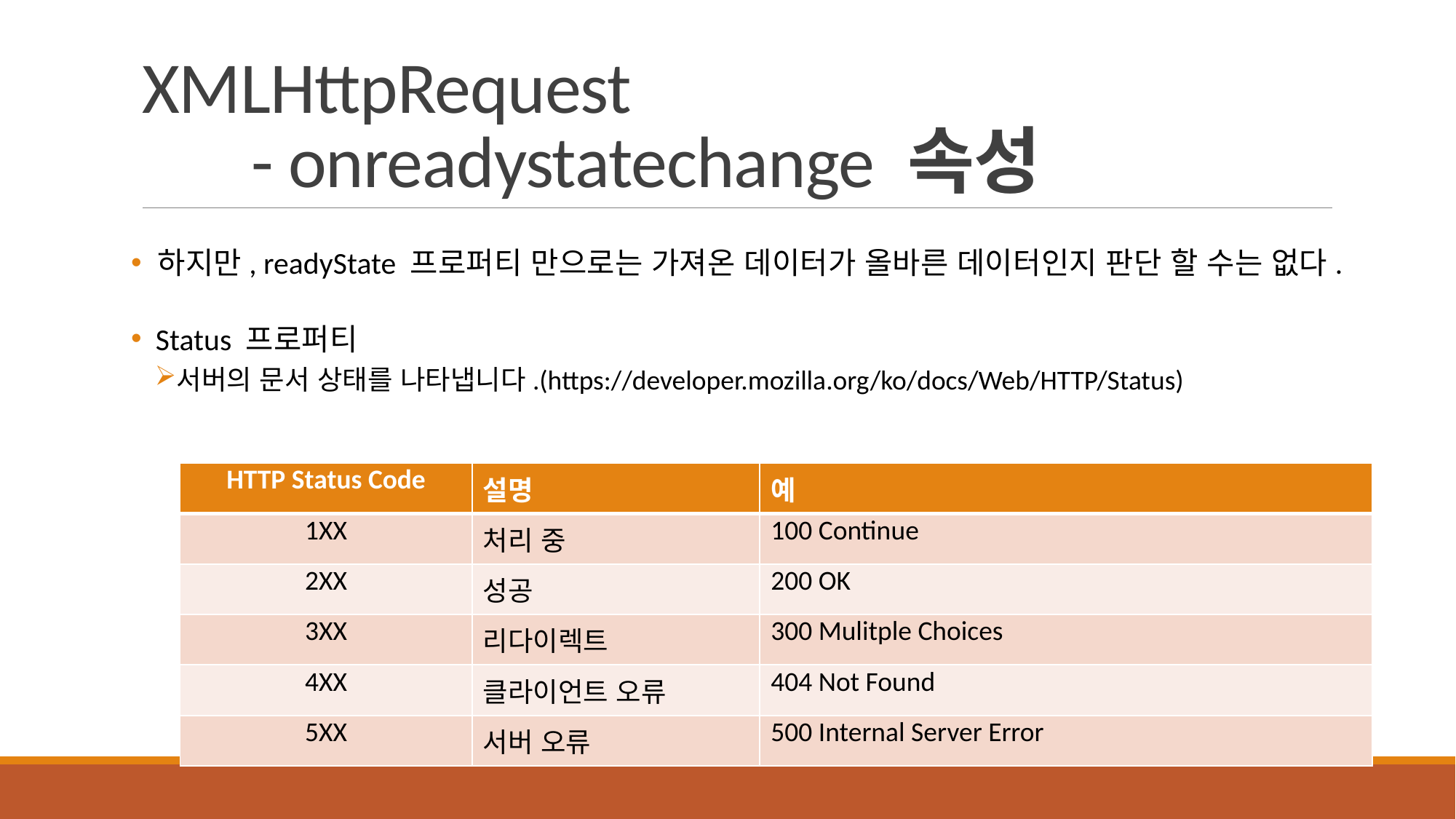

# XMLHttpRequest - onreadystatechange 속성
 하지만, readyState 프로퍼티 만으로는 가져온 데이터가 올바른 데이터인지 판단 할 수는 없다.
  Status 프로퍼티
서버의 문서 상태를 나타냅니다.(https://developer.mozilla.org/ko/docs/Web/HTTP/Status)

| HTTP Status Code | 설명 | 예 |
| --- | --- | --- |
| 1XX | 처리 중 | 100 Continue |
| 2XX | 성공 | 200 OK |
| 3XX | 리다이렉트 | 300 Mulitple Choices |
| 4XX | 클라이언트 오류 | 404 Not Found |
| 5XX | 서버 오류 | 500 Internal Server Error |